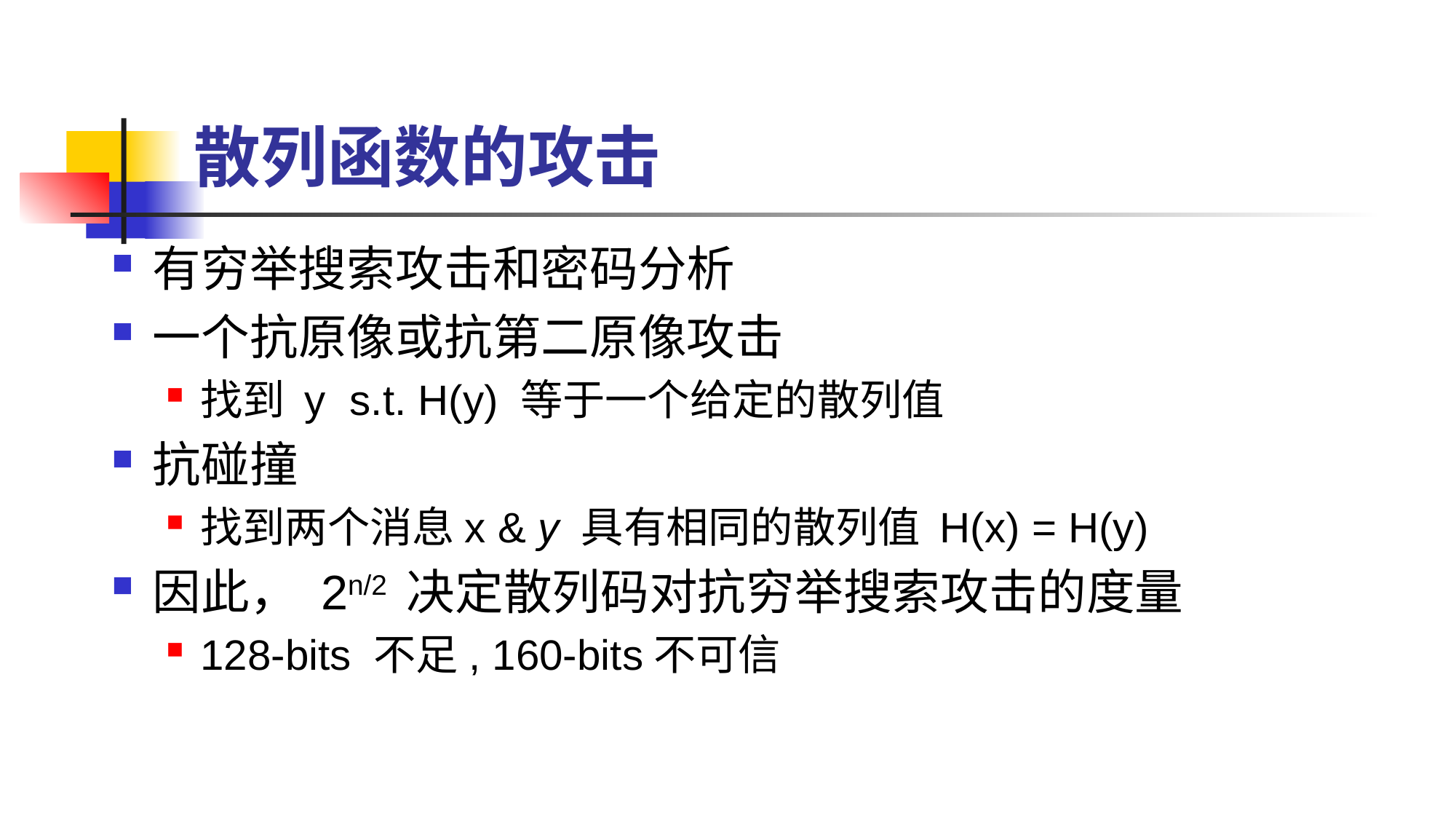

# 散列函数的攻击
有穷举搜索攻击和密码分析
一个抗原像或抗第二原像攻击
找到 y  s.t. H(y) 等于一个给定的散列值
抗碰撞
找到两个消息x & y 具有相同的散列值 H(x) = H(y)
因此， 2n/2 决定散列码对抗穷举搜索攻击的度量
128-bits 不足, 160-bits不可信